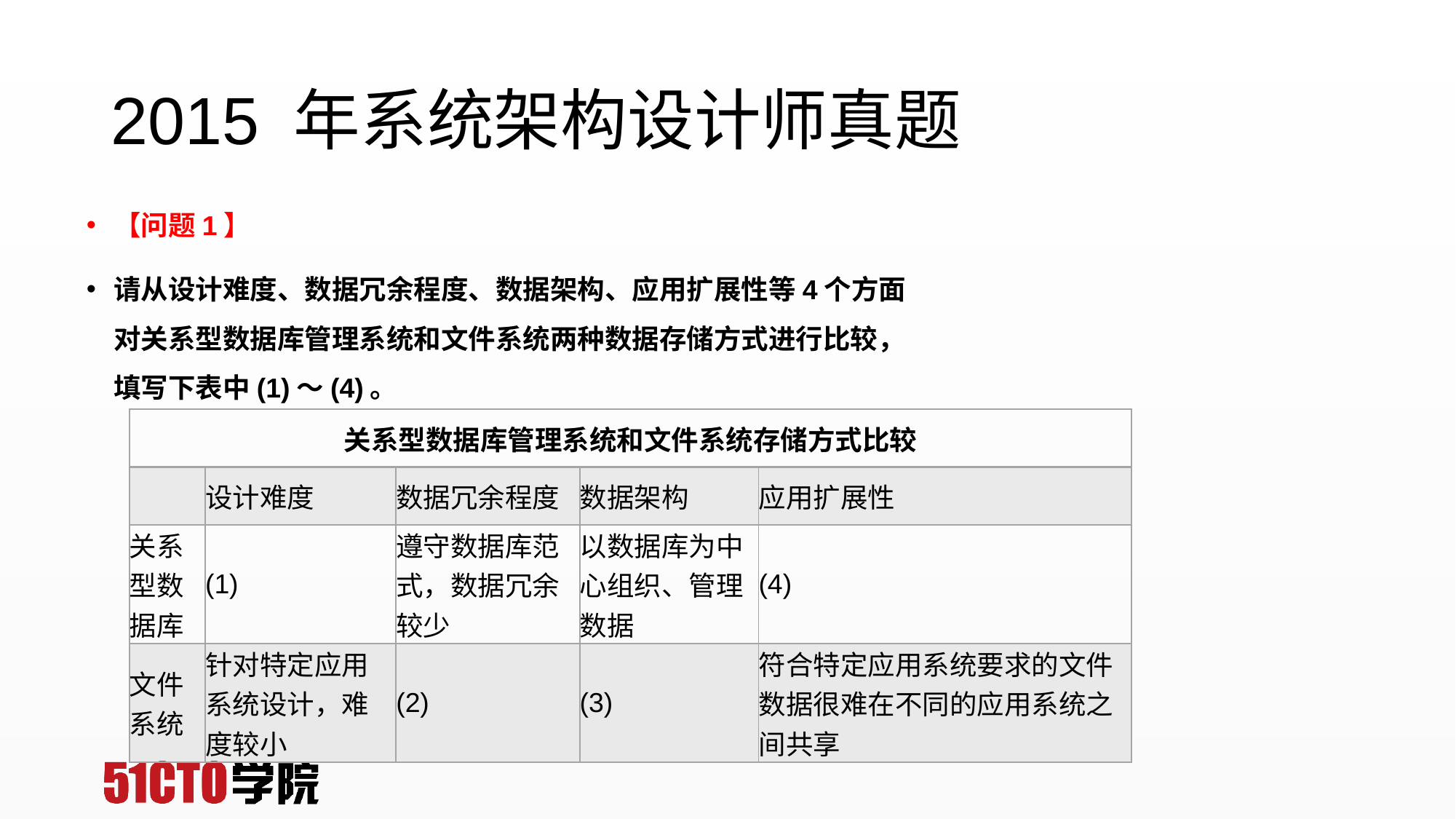

# 2015 年系统架构设计师真题
【问题1】
请从设计难度、数据冗余程度、数据架构、应用扩展性等4个方面对关系型数据库管理系统和文件系统两种数据存储方式进行比较，填写下表中(1)～(4)。

| 关系型数据库管理系统和文件系统存储方式比较 |  |  |  |  |
| --- | --- | --- | --- | --- |
|  | 设计难度 | 数据冗余程度 | 数据架构 | 应用扩展性 |
| 关系型数据库 | (1) | 遵守数据库范式，数据冗余较少 | 以数据库为中心组织、管理数据 | (4) |
| 文件系统 | 针对特定应用系统设计，难度较小 | (2) | (3) | 符合特定应用系统要求的文件数据很难在不同的应用系统之间共享 |